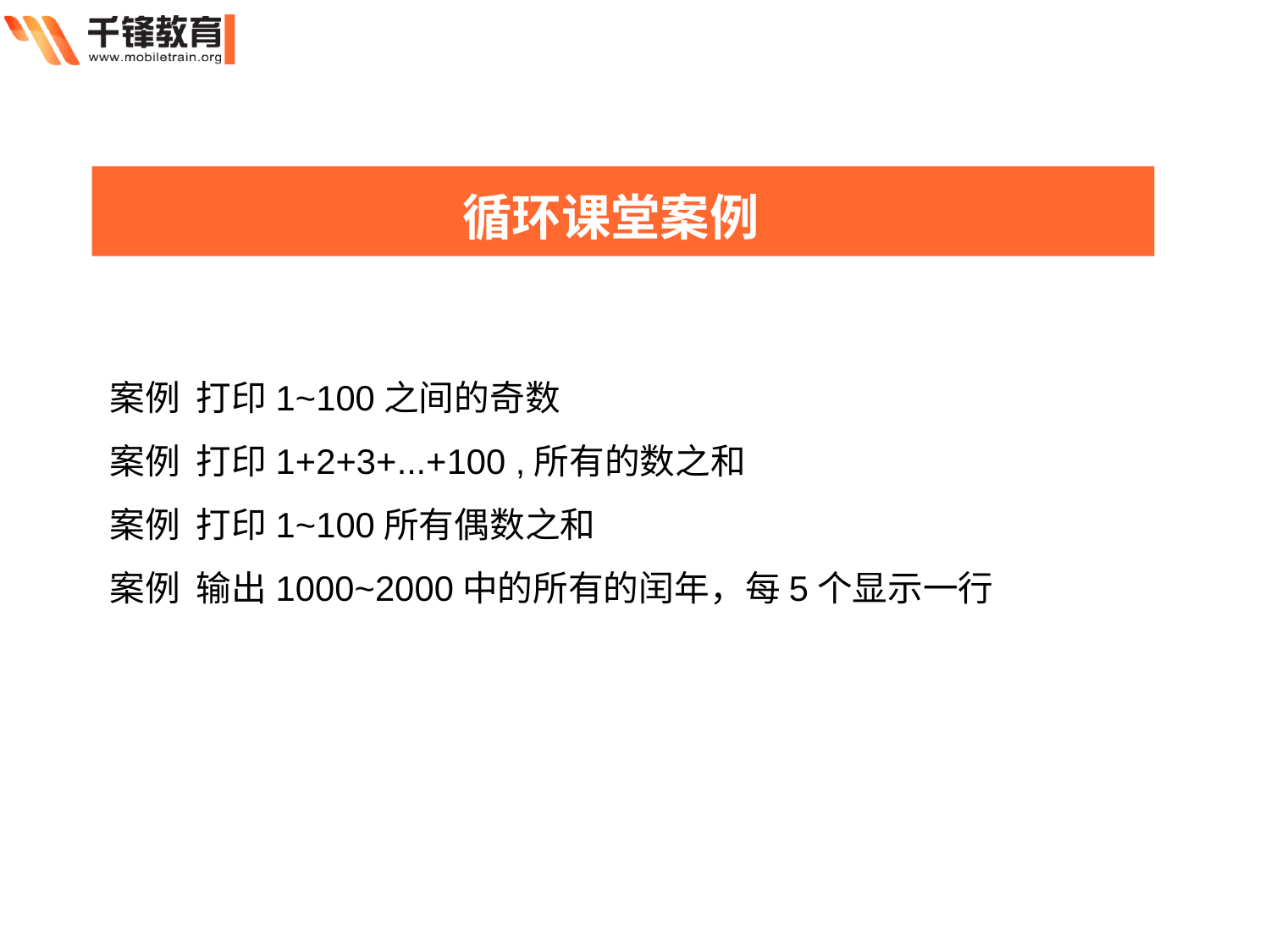

循环课堂案例

案例  打印1~100之间的奇数
案例  打印1+2+3+...+100 ,所有的数之和
案例  打印1~100所有偶数之和
案例  输出1000~2000中的所有的闰年，每5个显示一行